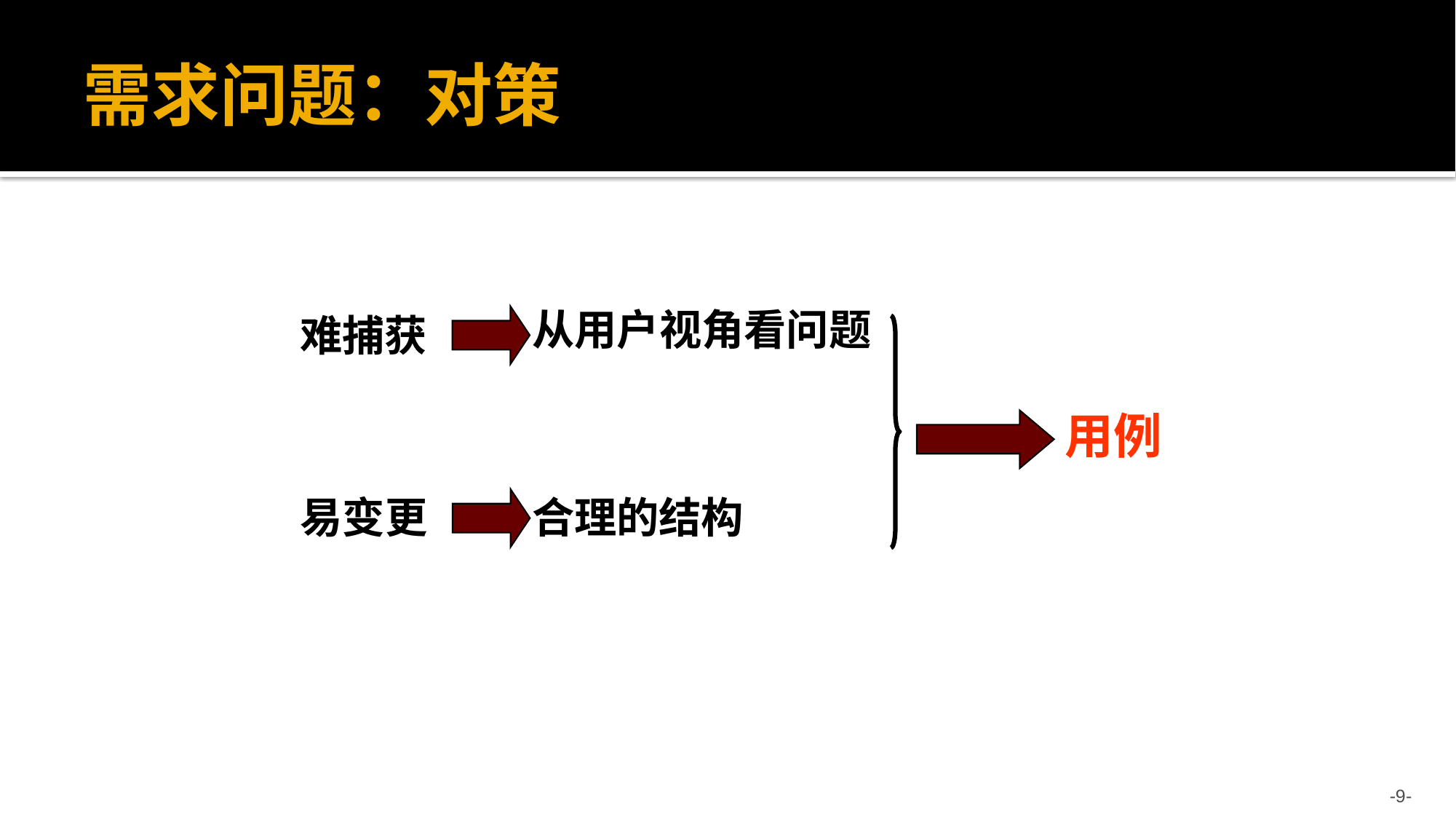

# 需求问题：对策
从用户视角看问题
难捕获

用例

易变更
合理的结构

-9-